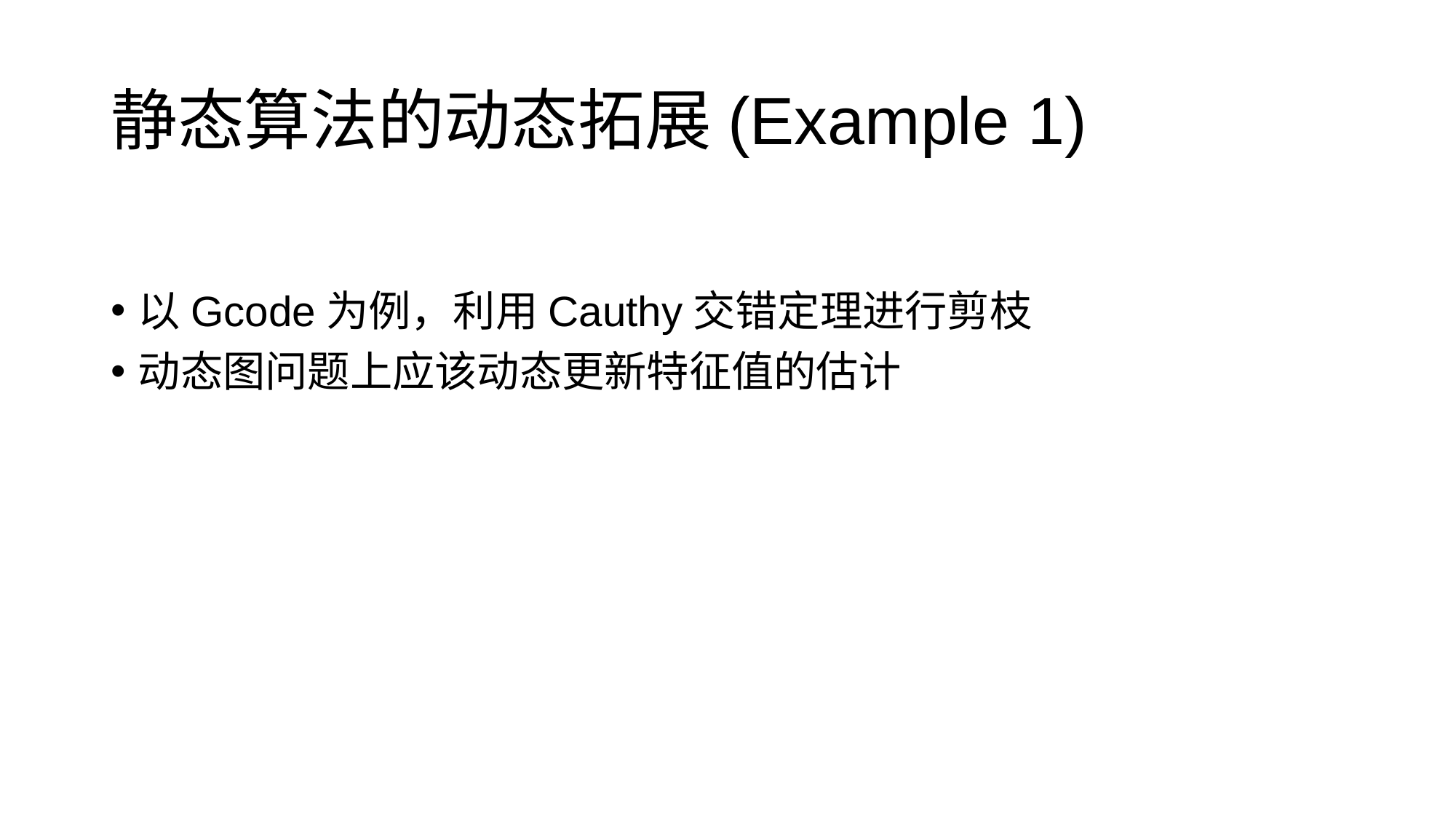

# 静态算法的动态拓展(Example 1)

以Gcode为例，利用Cauthy交错定理进行剪枝
动态图问题上应该动态更新特征值的估计